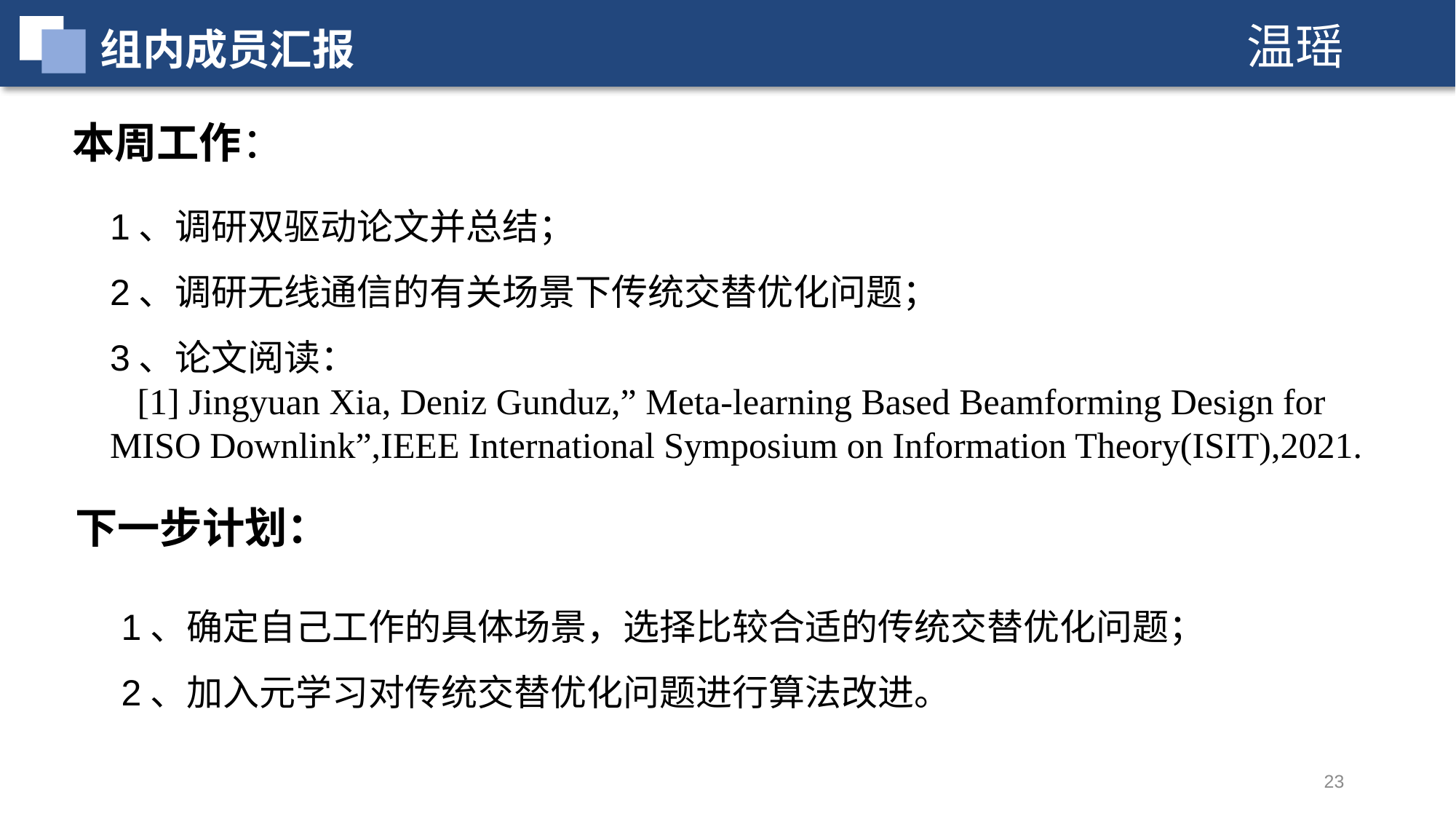

温瑶

组内成员汇报

本周工作：
1、调研双驱动论文并总结；
2、调研无线通信的有关场景下传统交替优化问题；
3、论文阅读：
   [1] Jingyuan Xia, Deniz Gunduz,” Meta-learning Based Beamforming Design for
MISO Downlink”,IEEE International Symposium on Information Theory(ISIT),2021.

下一步计划：
1、确定自己工作的具体场景，选择比较合适的传统交替优化问题；
2、加入元学习对传统交替优化问题进行算法改进。
23